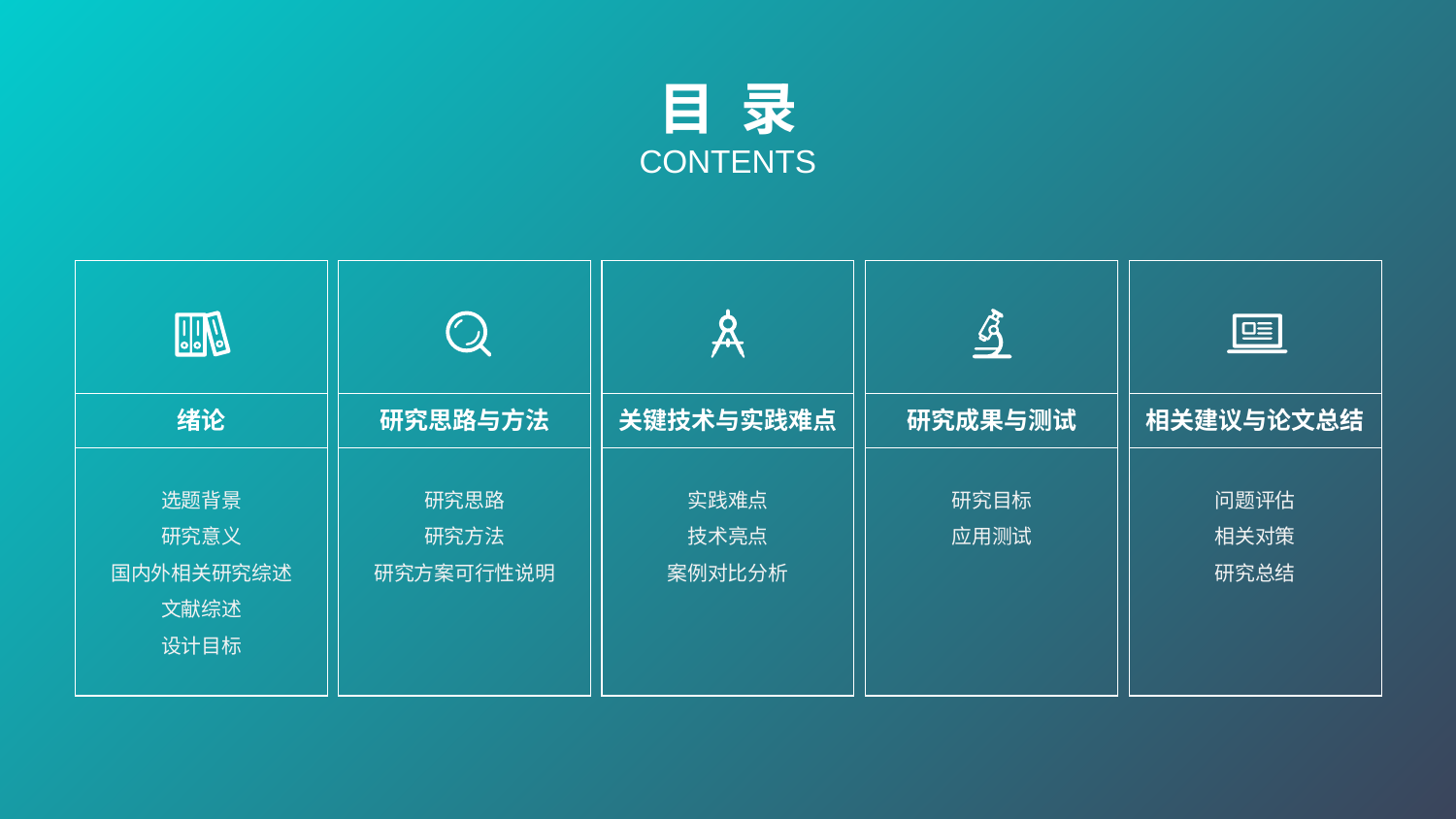

目  录
CONTENTS

绪论
研究思路与方法
关键技术与实践难点
研究成果与测试
相关建议与论文总结
选题背景
研究意义
国内外相关研究综述
文献综述
设计目标
研究思路
研究方法
研究方案可行性说明
实践难点
技术亮点
案例对比分析
研究目标
应用测试
问题评估
相关对策
研究总结